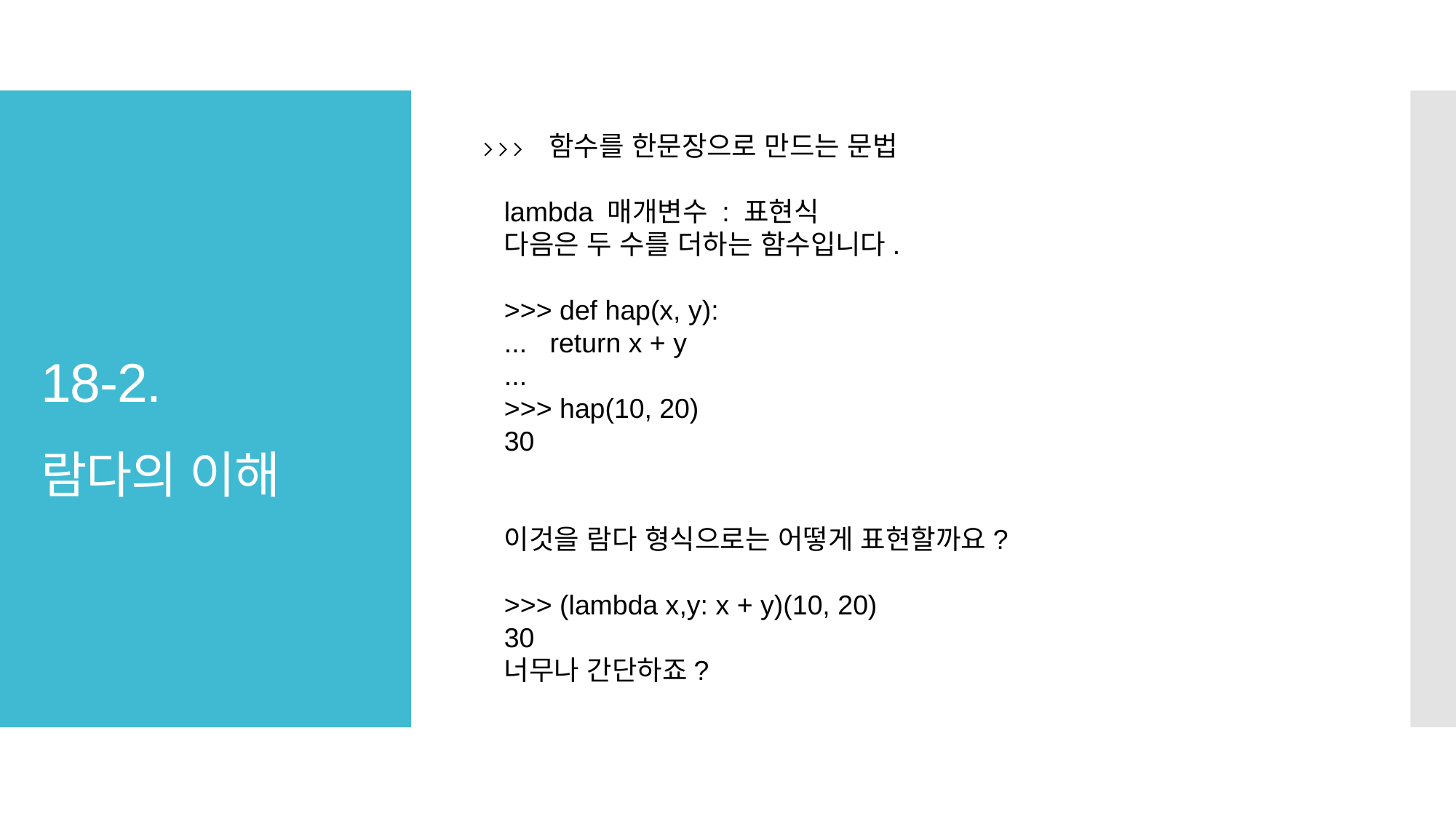

>>> 함수를 한문장으로 만드는 문법
# 18-2. 람다의 이해
lambda 매개변수 : 표현식
다음은 두 수를 더하는 함수입니다.

>>> def hap(x, y):
...   return x + y
...
>>> hap(10, 20)
30

이것을 람다 형식으로는 어떻게 표현할까요?

>>> (lambda x,y: x + y)(10, 20)
30
너무나 간단하죠?